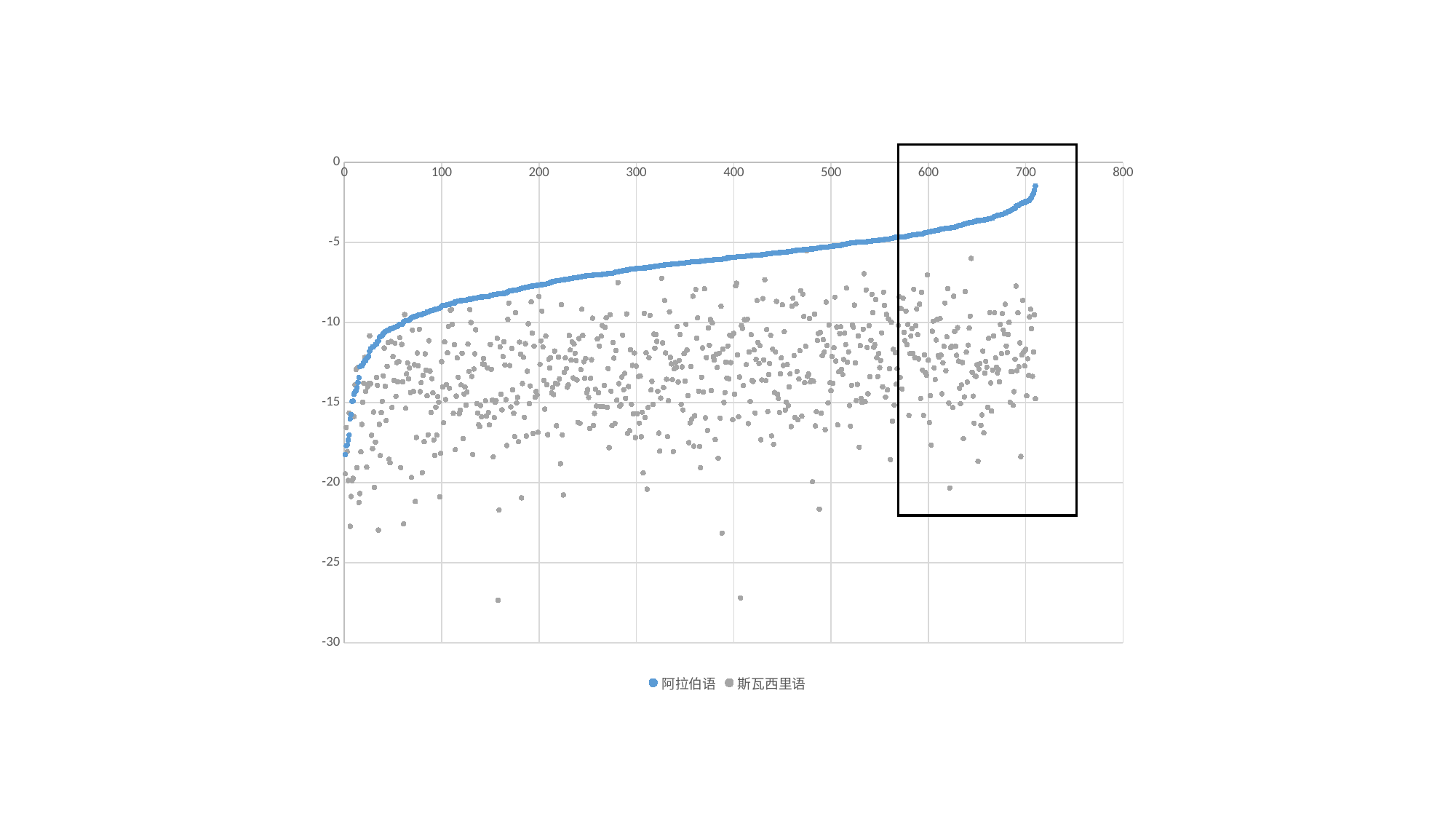

### Chart

| Category | 阿拉伯语 | 斯瓦西里语 |
|---|---|---|